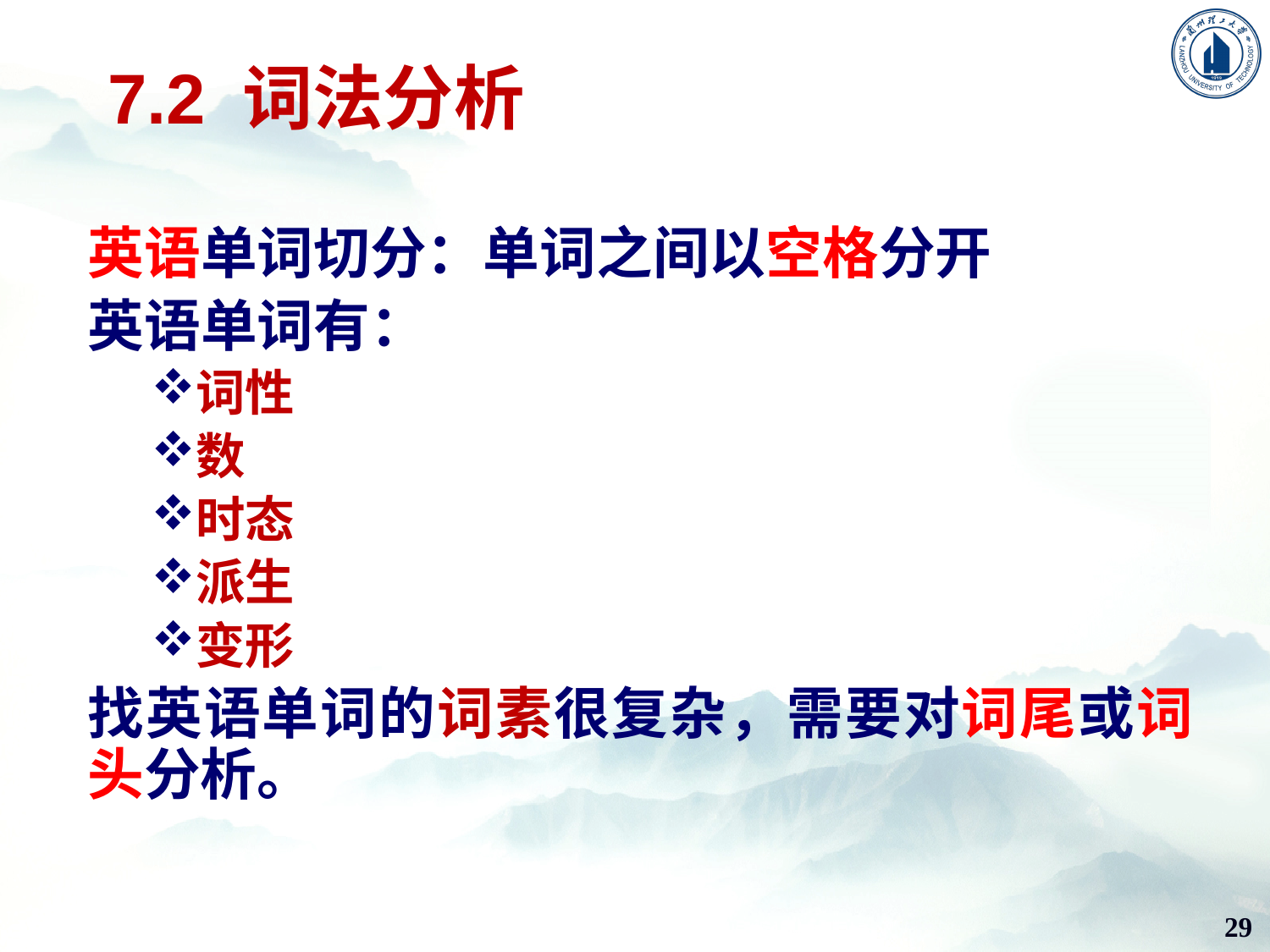

7.2 词法分析
英语单词切分：单词之间以空格分开
英语单词有：
词性
数
时态
派生
变形
找英语单词的词素很复杂，需要对词尾或词头分析。

29